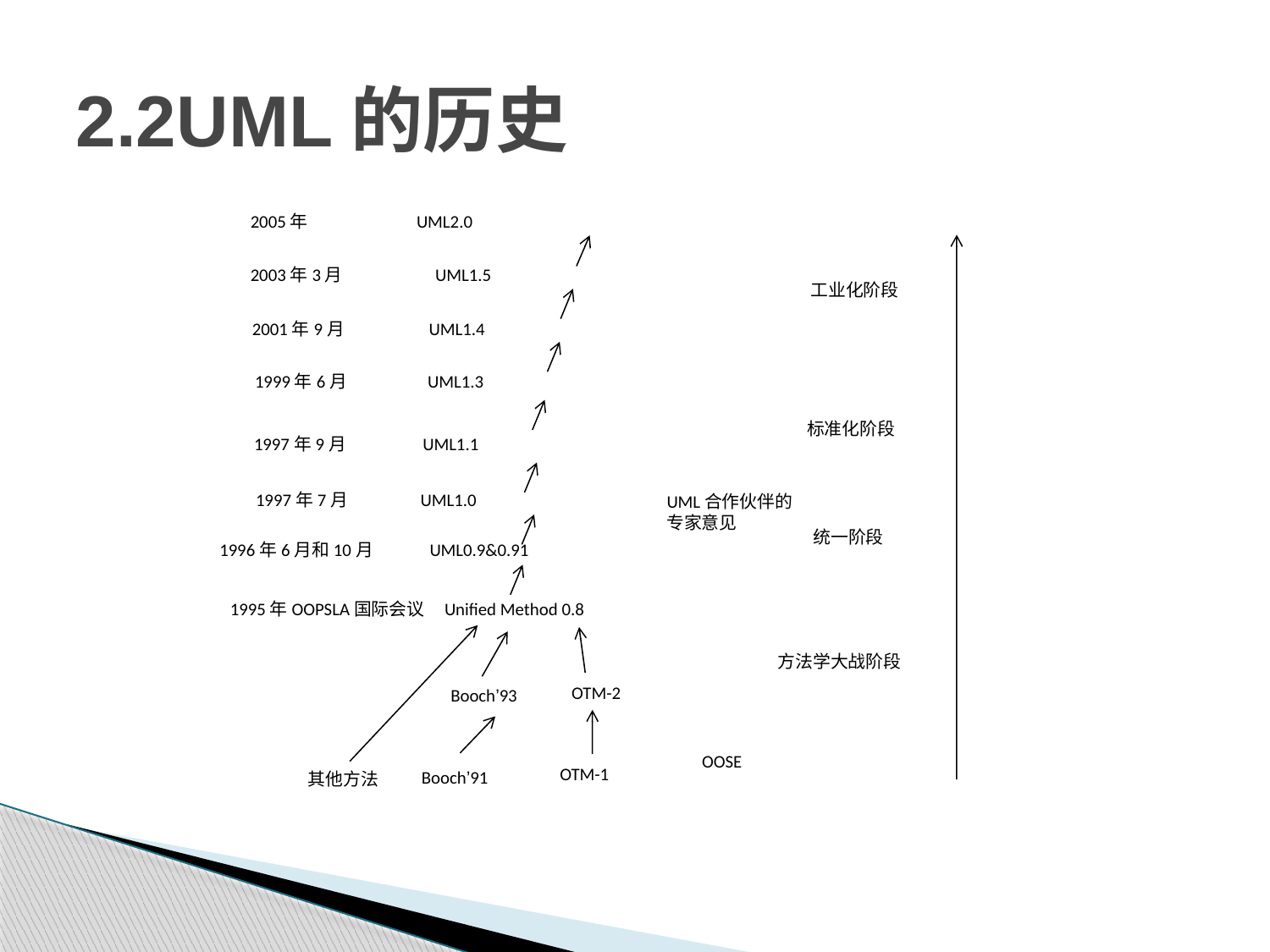

# 2.2UML的历史

2005年                          UML2.0

2003年3月                      UML1.5
工业化阶段

2001年9月                    UML1.4

1999年6月                   UML1.3

标准化阶段
1997年9月                  UML1.1

1997年7月                 UML1.0
UML合作伙伴的专家意见

统一阶段
1996年6月和10月             UML0.9&0.91

1995年OOPSLA国际会议    Unified Method 0.8

方法学大战阶段
OTM-2
Booch’93

OOSE
OTM-1
Booch’91

其他方法